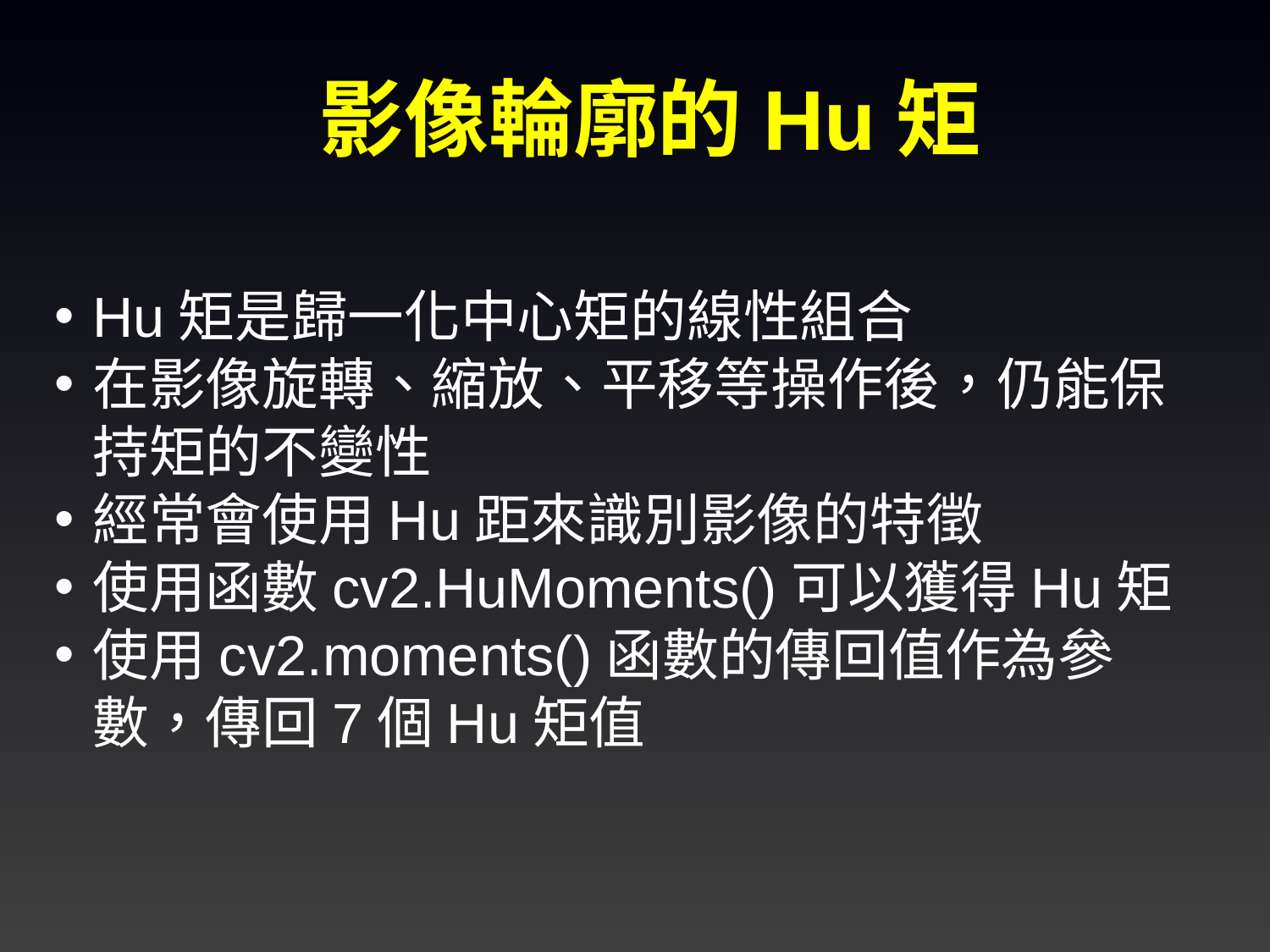

影像輪廓的Hu矩
Hu矩是歸一化中心矩的線性組合
在影像旋轉、縮放、平移等操作後，仍能保持矩的不變性
經常會使用Hu距來識別影像的特徵
使用函數cv2.HuMoments()可以獲得Hu矩
使用cv2.moments()函數的傳回值作為參數，傳回7個Hu矩值